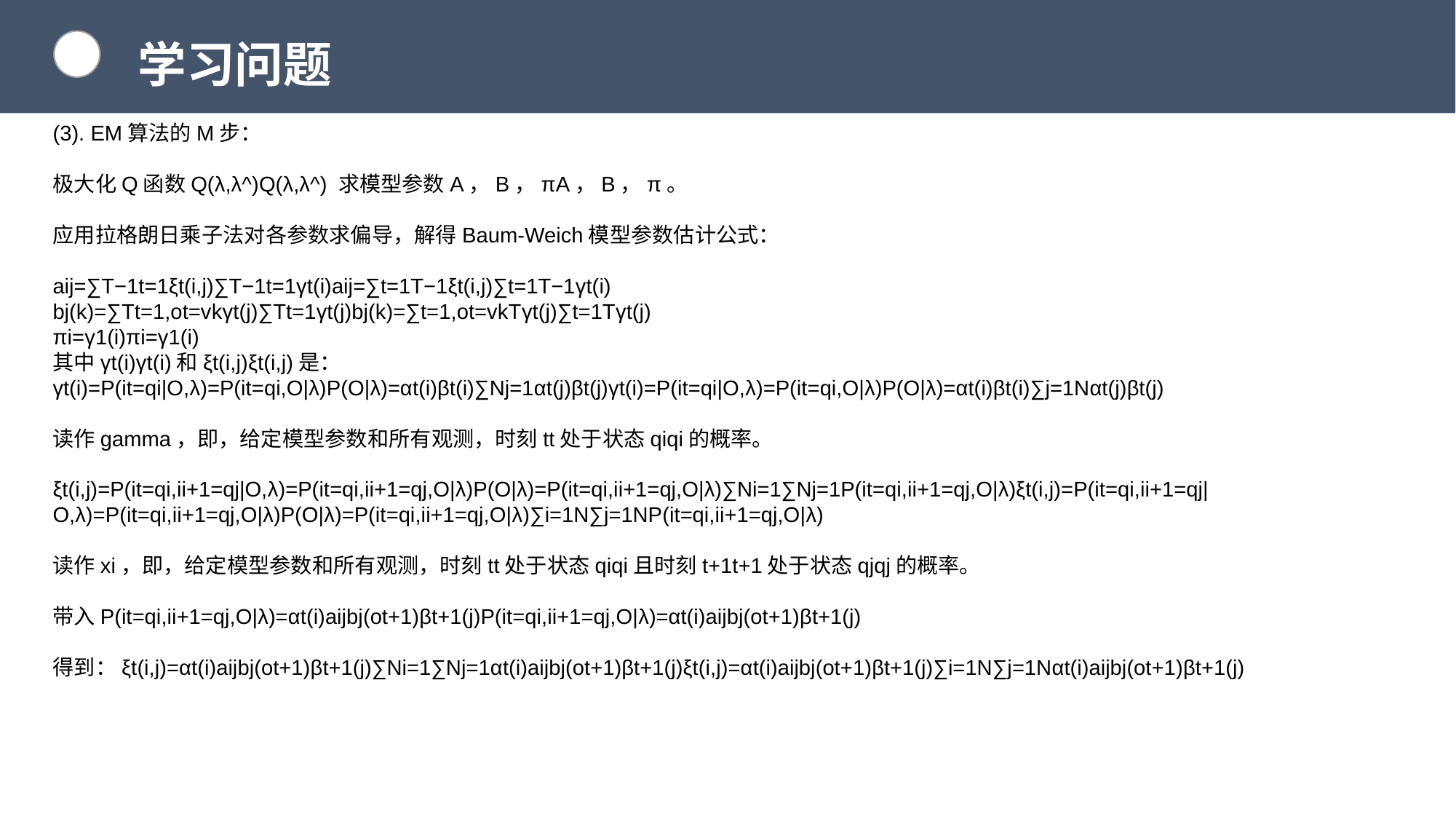

学习问题

(3). EM算法的M步：

极大化Q函数Q(λ,λ^)Q(λ,λ^) 求模型参数A，B，πA，B，π。

应用拉格朗日乘子法对各参数求偏导，解得Baum-Weich模型参数估计公式：

aij=∑T−1t=1ξt(i,j)∑T−1t=1γt(i)aij=∑t=1T−1ξt(i,j)∑t=1T−1γt(i)
bj(k)=∑Tt=1,ot=vkγt(j)∑Tt=1γt(j)bj(k)=∑t=1,ot=vkTγt(j)∑t=1Tγt(j)
πi=γ1(i)πi=γ1(i)
其中γt(i)γt(i)和ξt(i,j)ξt(i,j)是：
γt(i)=P(it=qi|O,λ)=P(it=qi,O|λ)P(O|λ)=αt(i)βt(i)∑Nj=1αt(j)βt(j)γt(i)=P(it=qi|O,λ)=P(it=qi,O|λ)P(O|λ)=αt(i)βt(i)∑j=1Nαt(j)βt(j)

读作gamma，即，给定模型参数和所有观测，时刻tt处于状态qiqi的概率。

ξt(i,j)=P(it=qi,ii+1=qj|O,λ)=P(it=qi,ii+1=qj,O|λ)P(O|λ)=P(it=qi,ii+1=qj,O|λ)∑Ni=1∑Nj=1P(it=qi,ii+1=qj,O|λ)ξt(i,j)=P(it=qi,ii+1=qj|O,λ)=P(it=qi,ii+1=qj,O|λ)P(O|λ)=P(it=qi,ii+1=qj,O|λ)∑i=1N∑j=1NP(it=qi,ii+1=qj,O|λ)

读作xi，即，给定模型参数和所有观测，时刻tt处于状态qiqi且时刻t+1t+1处于状态qjqj的概率。

带入P(it=qi,ii+1=qj,O|λ)=αt(i)aijbj(ot+1)βt+1(j)P(it=qi,ii+1=qj,O|λ)=αt(i)aijbj(ot+1)βt+1(j)

得到：ξt(i,j)=αt(i)aijbj(ot+1)βt+1(j)∑Ni=1∑Nj=1αt(i)aijbj(ot+1)βt+1(j)ξt(i,j)=αt(i)aijbj(ot+1)βt+1(j)∑i=1N∑j=1Nαt(i)aijbj(ot+1)βt+1(j)